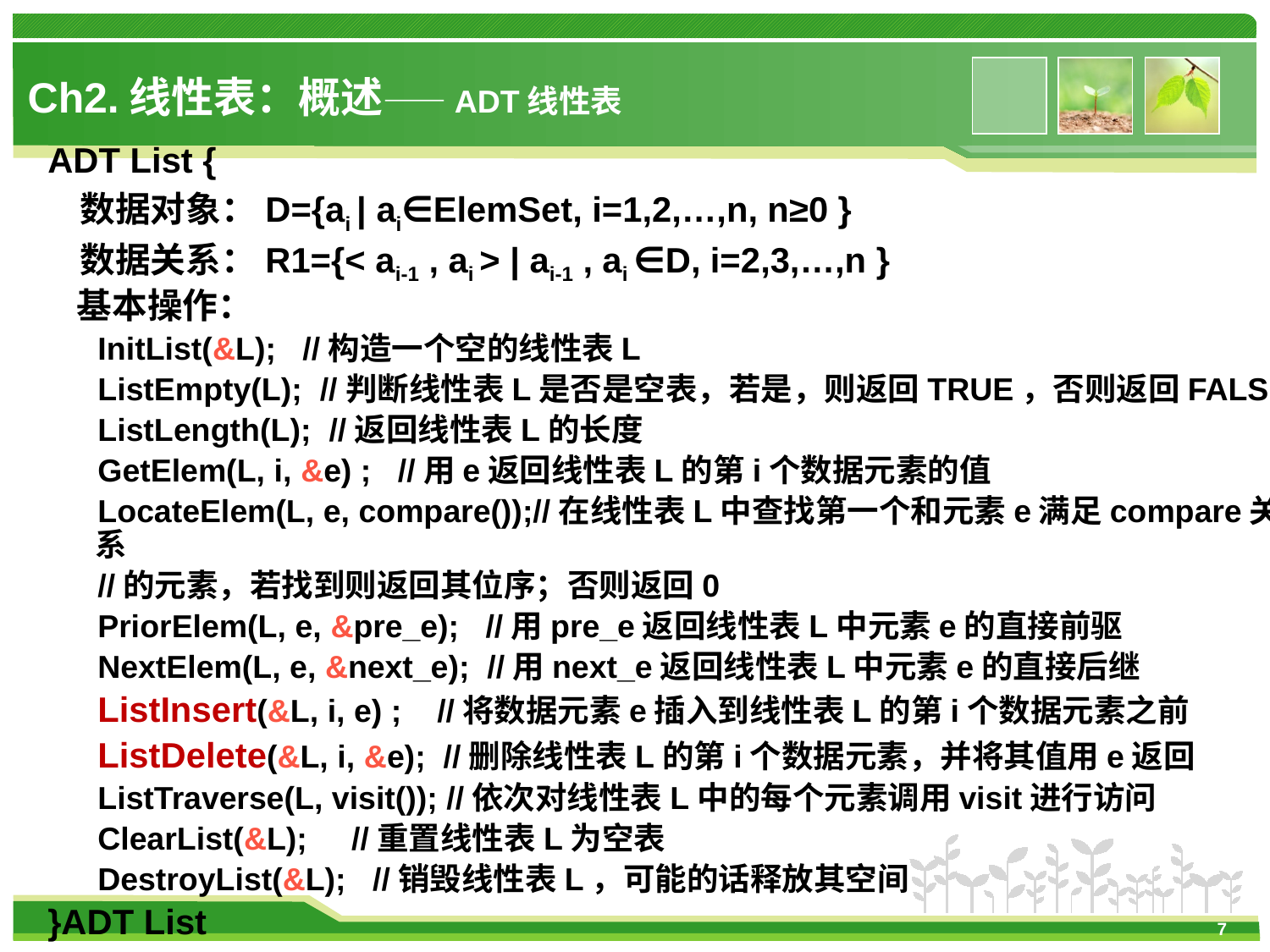

# Ch2.线性表：概述——ADT线性表
ADT List {
   数据对象：D={ai | ai∈ElemSet, i=1,2,…,n, n≥0 }
   数据关系：R1={< ai-1 , ai > | ai-1 , ai ∈D, i=2,3,…,n }
   基本操作：
InitList(&L);   //构造一个空的线性表L
ListEmpty(L);  //判断线性表L是否是空表，若是，则返回TRUE，否则返回FALSE
ListLength(L);  //返回线性表L的长度
GetElem(L, i, &e) ;   //用e返回线性表L的第i个数据元素的值
LocateElem(L, e, compare());//在线性表L中查找第一个和元素e满足compare关系
//的元素，若找到则返回其位序；否则返回0
PriorElem(L, e, &pre_e);   //用pre_e返回线性表L中元素e的直接前驱
NextElem(L, e, &next_e);  //用next_e返回线性表L中元素e的直接后继
ListInsert(&L, i, e) ;    //将数据元素e插入到线性表L的第i个数据元素之前
ListDelete(&L, i, &e);  //删除线性表L的第i个数据元素，并将其值用e返回
ListTraverse(L, visit()); //依次对线性表L中的每个元素调用visit进行访问
ClearList(&L);     //重置线性表L为空表
DestroyList(&L);   //销毁线性表L，可能的话释放其空间
}ADT List
7